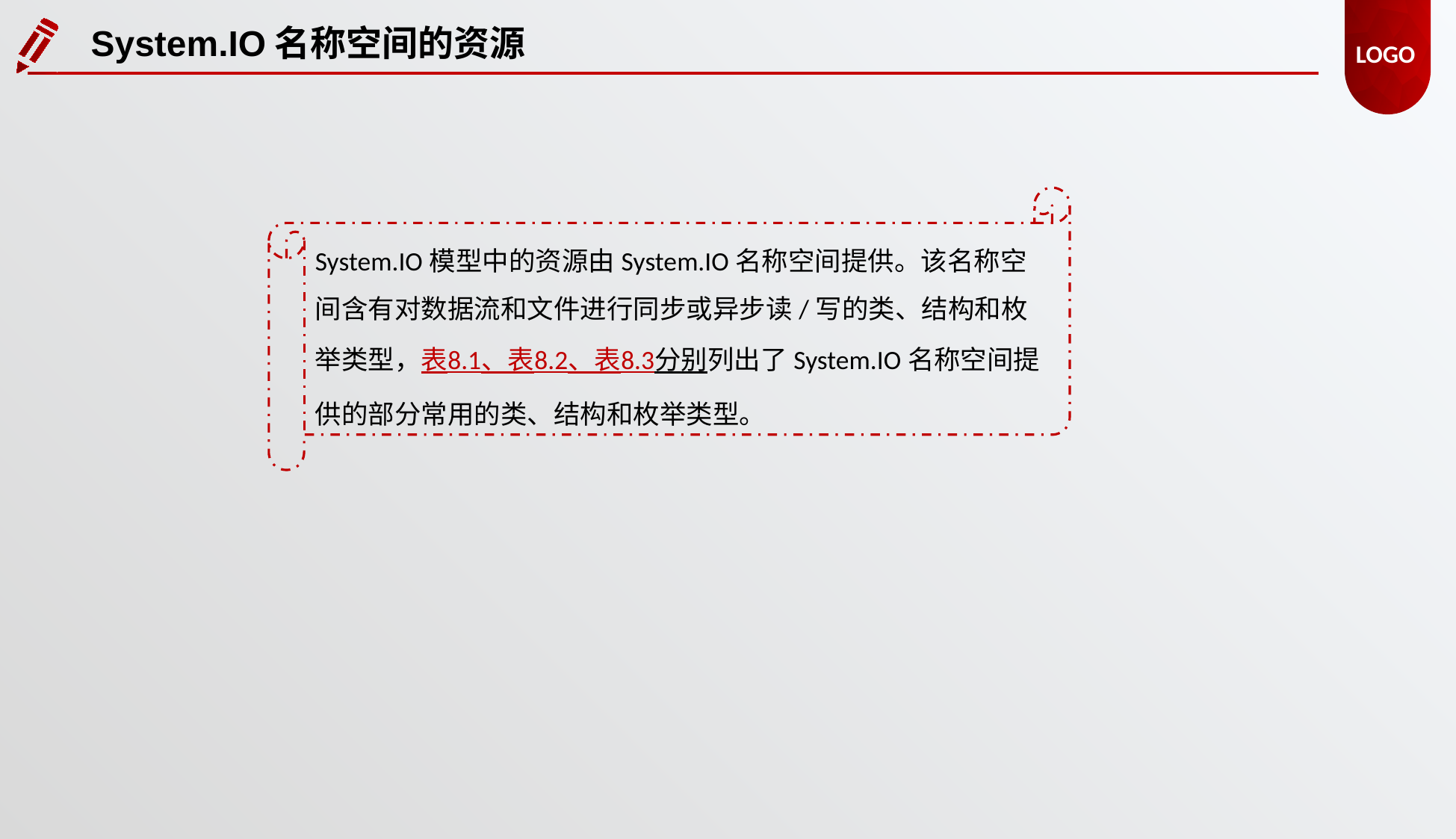

LOGO
System.IO名称空间的资源

System.IO模型中的资源由System.IO名称空间提供。该名称空间含有对数据流和文件进行同步或异步读/写的类、结构和枚举类型，表8.1、表8.2、表8.3分别列出了System.IO名称空间提供的部分常用的类、结构和枚举类型。